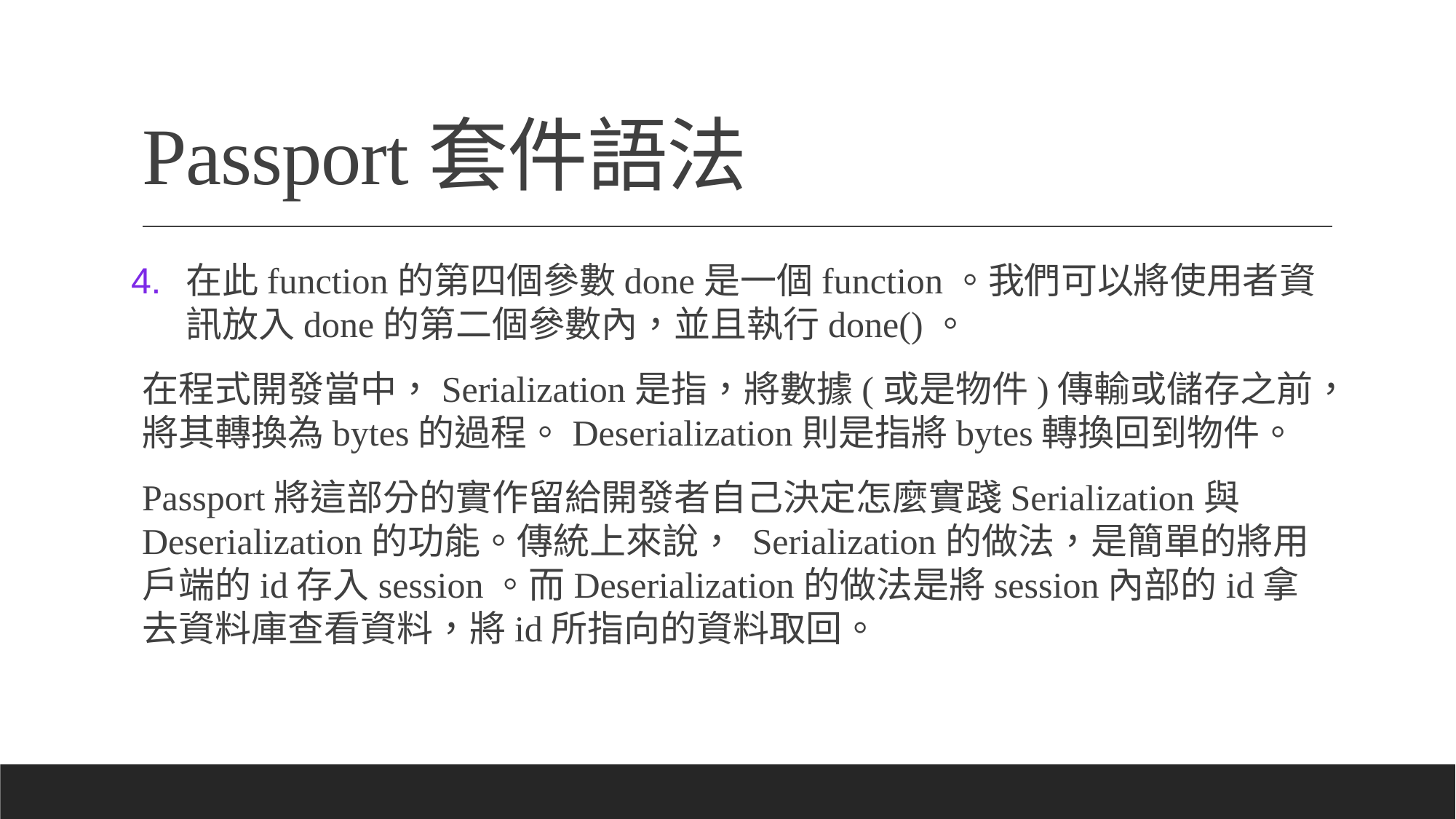

# Passport套件語法
在此function的第四個參數done是一個function。我們可以將使用者資訊放入done的第二個參數內，並且執行done()。
在程式開發當中，Serialization是指，將數據(或是物件)傳輸或儲存之前，將其轉換為bytes的過程。Deserialization則是指將bytes轉換回到物件。
Passport將這部分的實作留給開發者自己決定怎麼實踐Serialization與Deserialization的功能。傳統上來說， Serialization的做法，是簡單的將用戶端的id存入session。而Deserialization的做法是將session內部的id拿去資料庫查看資料，將id所指向的資料取回。